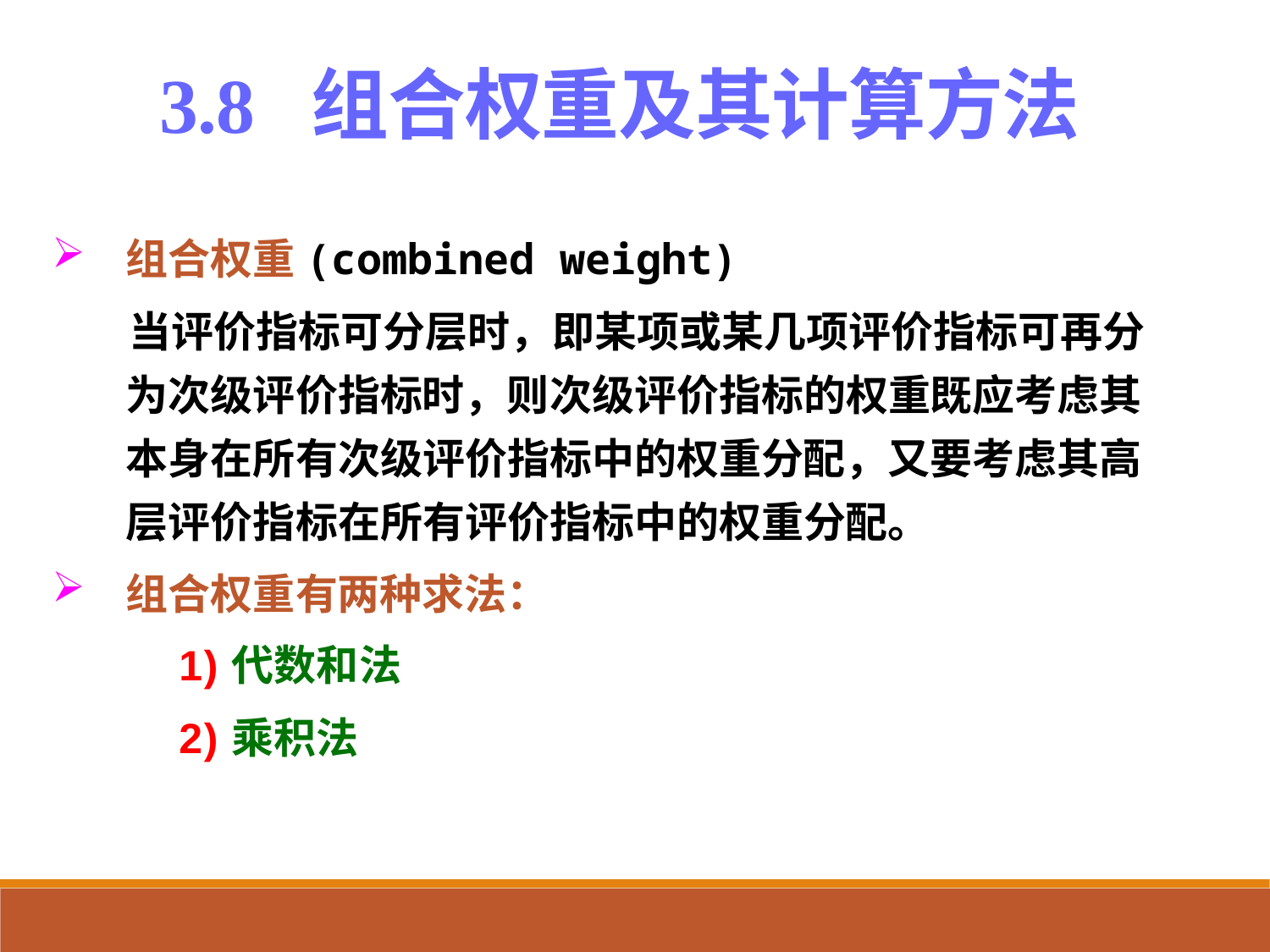

3.8  组合权重及其计算方法
组合权重(combined weight)
       当评价指标可分层时，即某项或某几项评价指标可再分为次级评价指标时，则次级评价指标的权重既应考虑其本身在所有次级评价指标中的权重分配，又要考虑其高层评价指标在所有评价指标中的权重分配。
组合权重有两种求法：
代数和法
乘积法